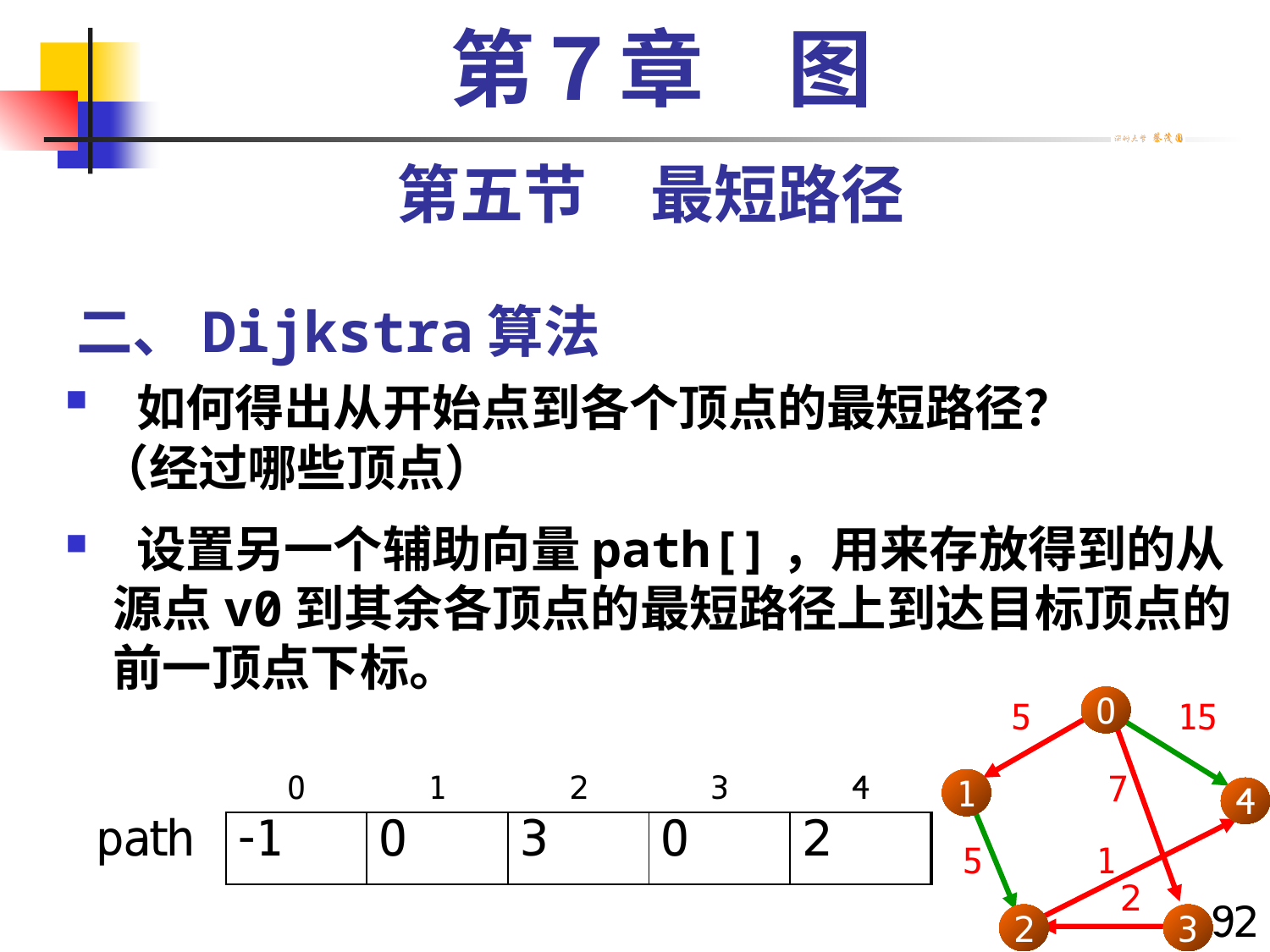

第７章　图
第五节　最短路径
# 二、Dijkstra算法
 如何得出从开始点到各个顶点的最短路径？
  （经过哪些顶点）
 设置另一个辅助向量path[]，用来存放得到的从源点v0到其余各顶点的最短路径上到达目标顶点的前一顶点下标。

0

1
4

2
3

5
15
7
5
1
2
|  | 0 | 1 | 2 | 3 | 4 |
| --- | --- | --- | --- | --- | --- |
| path | -1 | 0 | 3 | 0 | 2 |
92